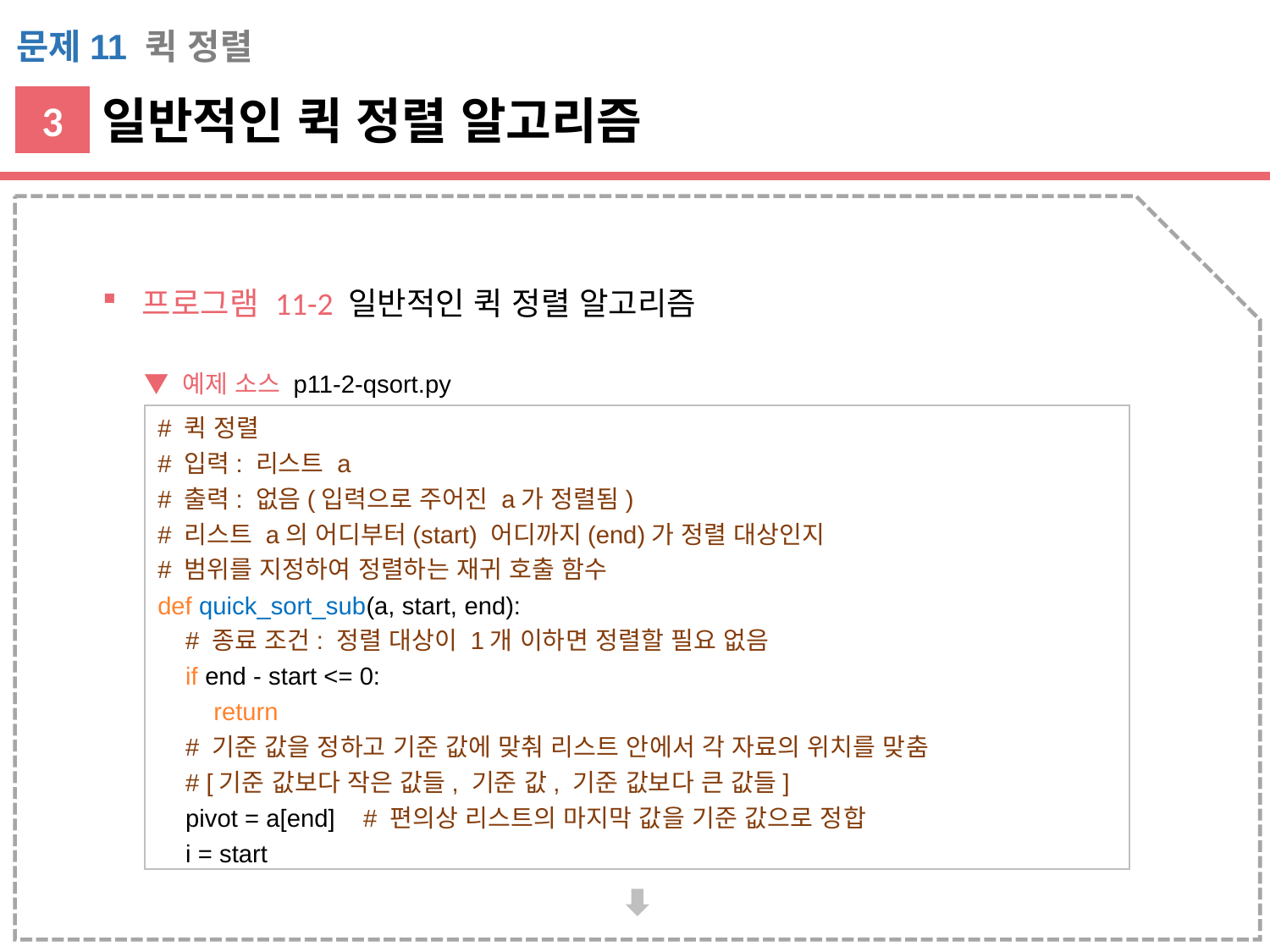

문제11 퀵 정렬
일반적인 퀵 정렬 알고리즘
3

프로그램 11-2 일반적인 퀵 정렬 알고리즘
▼ 예제 소스 p11-2-qsort.py
# 퀵 정렬
# 입력: 리스트 a
# 출력: 없음(입력으로 주어진 a가 정렬됨)
# 리스트 a의 어디부터(start) 어디까지(end)가 정렬 대상인지
# 범위를 지정하여 정렬하는 재귀 호출 함수
def quick_sort_sub(a, start, end):
    # 종료 조건: 정렬 대상이 1개 이하면 정렬할 필요 없음
    if end - start <= 0:
        return
    # 기준 값을 정하고 기준 값에 맞춰 리스트 안에서 각 자료의 위치를 맞춤
    # [기준 값보다 작은 값들, 기준 값, 기준 값보다 큰 값들]
    pivot = a[end]    # 편의상 리스트의 마지막 값을 기준 값으로 정합
    i = start